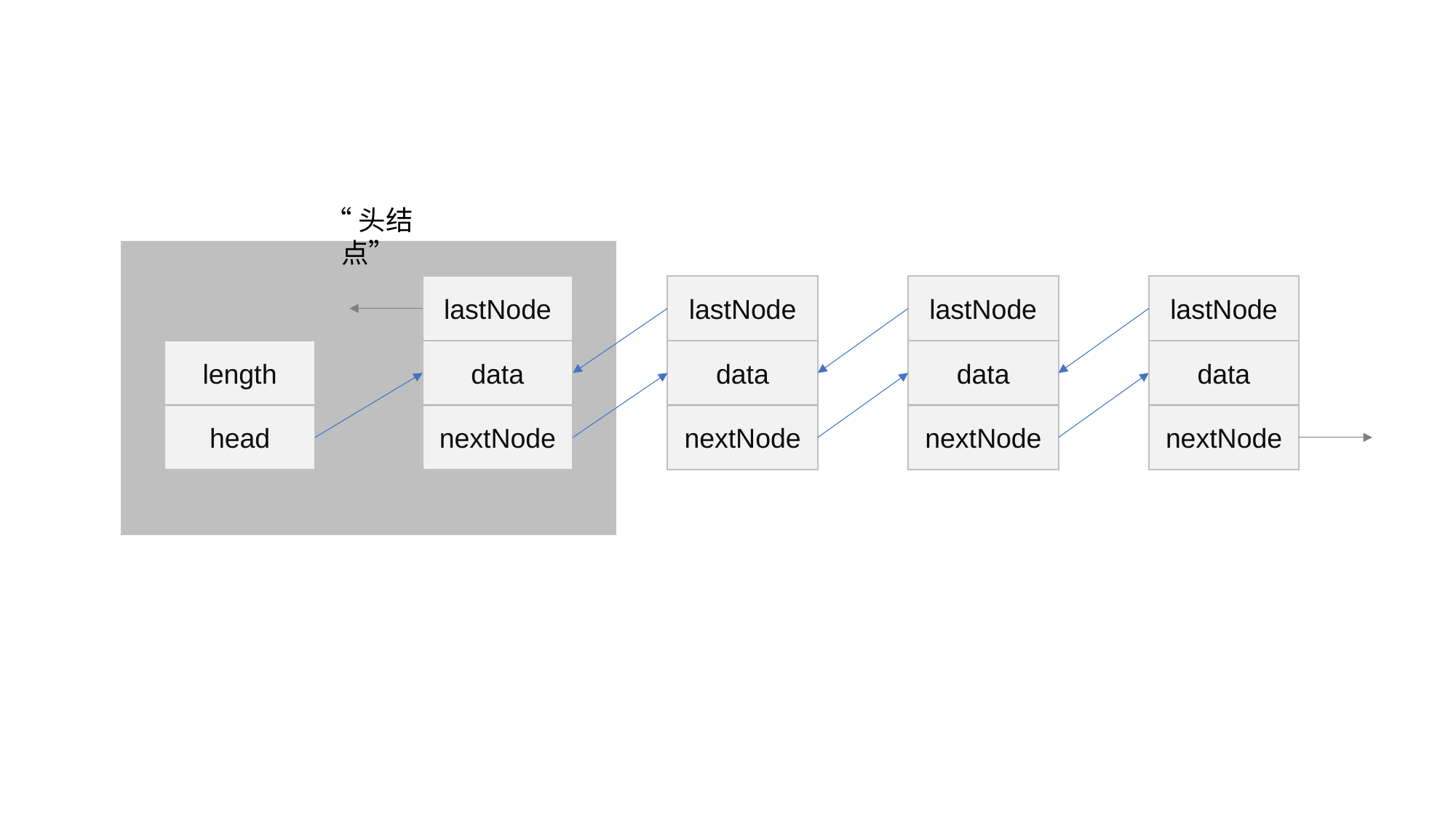

“头结点”

lastNode
data
nextNode
lastNode
data
nextNode
lastNode
data
nextNode
lastNode
data
nextNode
length
head